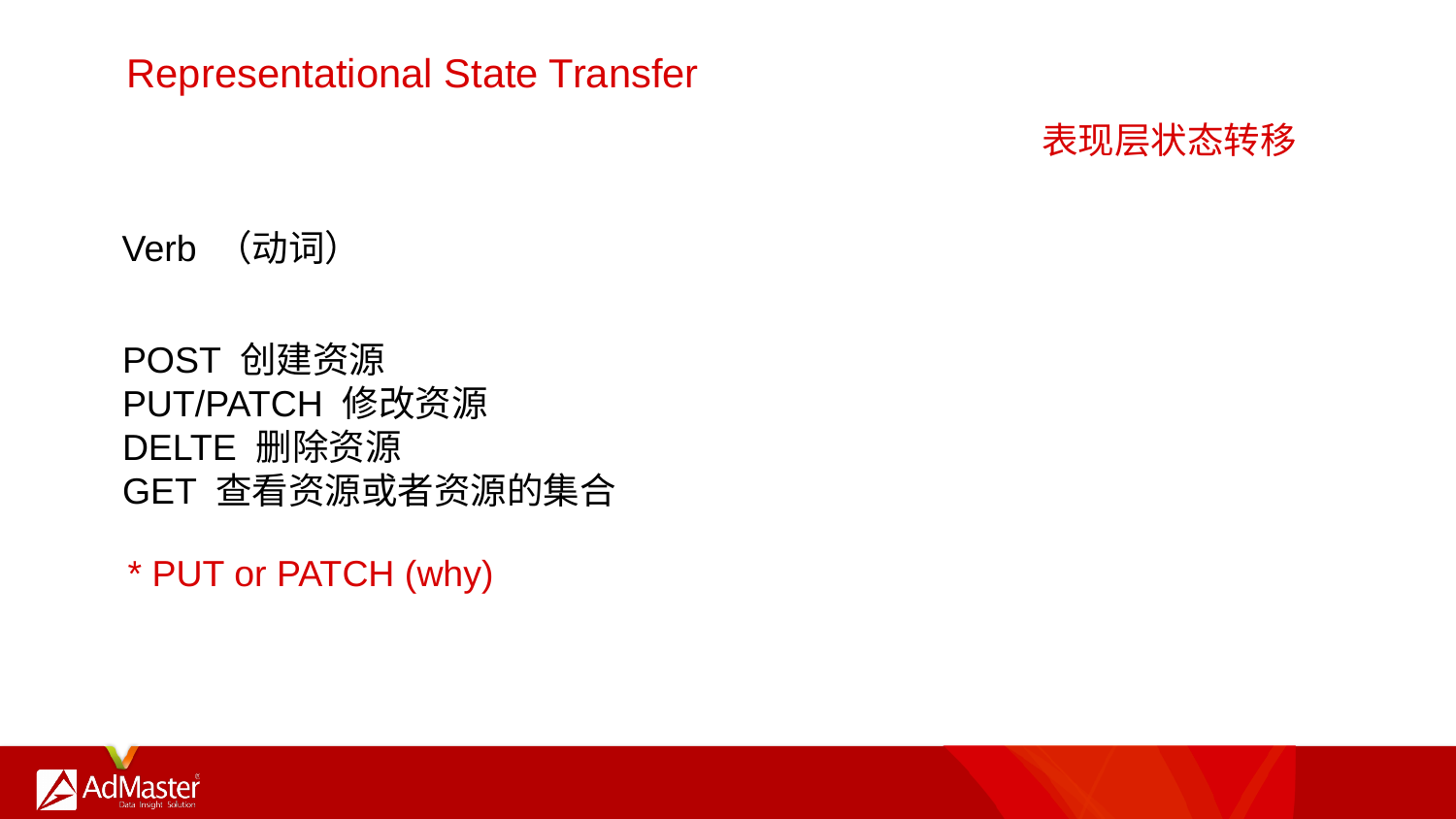

# Representational State Transfer
表现层状态转移
Verb （动词）
POST 创建资源
PUT/PATCH 修改资源
DELTE 删除资源
GET 查看资源或者资源的集合
* PUT or PATCH (why)